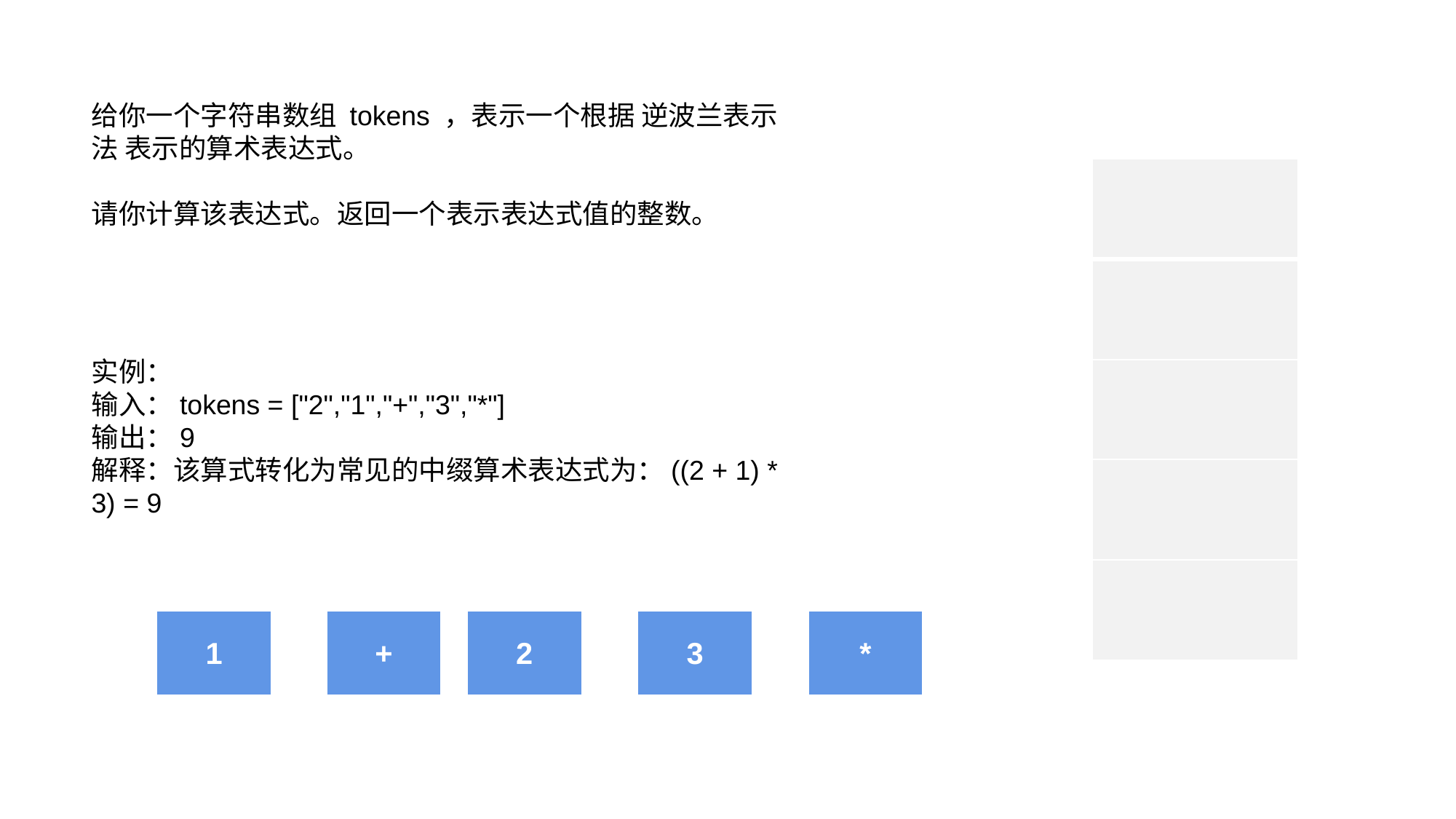

给你一个字符串数组 tokens ，表示一个根据 逆波兰表示法 表示的算术表达式。

请你计算该表达式。返回一个表示表达式值的整数。
|  |
| --- |
|  |
|  |
|  |
|  |
实例：
输入：tokens = ["2","1","+","3","*"]
输出：9
解释：该算式转化为常见的中缀算术表达式为：((2 + 1) * 3) = 9
| + |
| --- |
| 3 |
| --- |
| 1 |
| --- |
| 2 |
| --- |
| \* |
| --- |